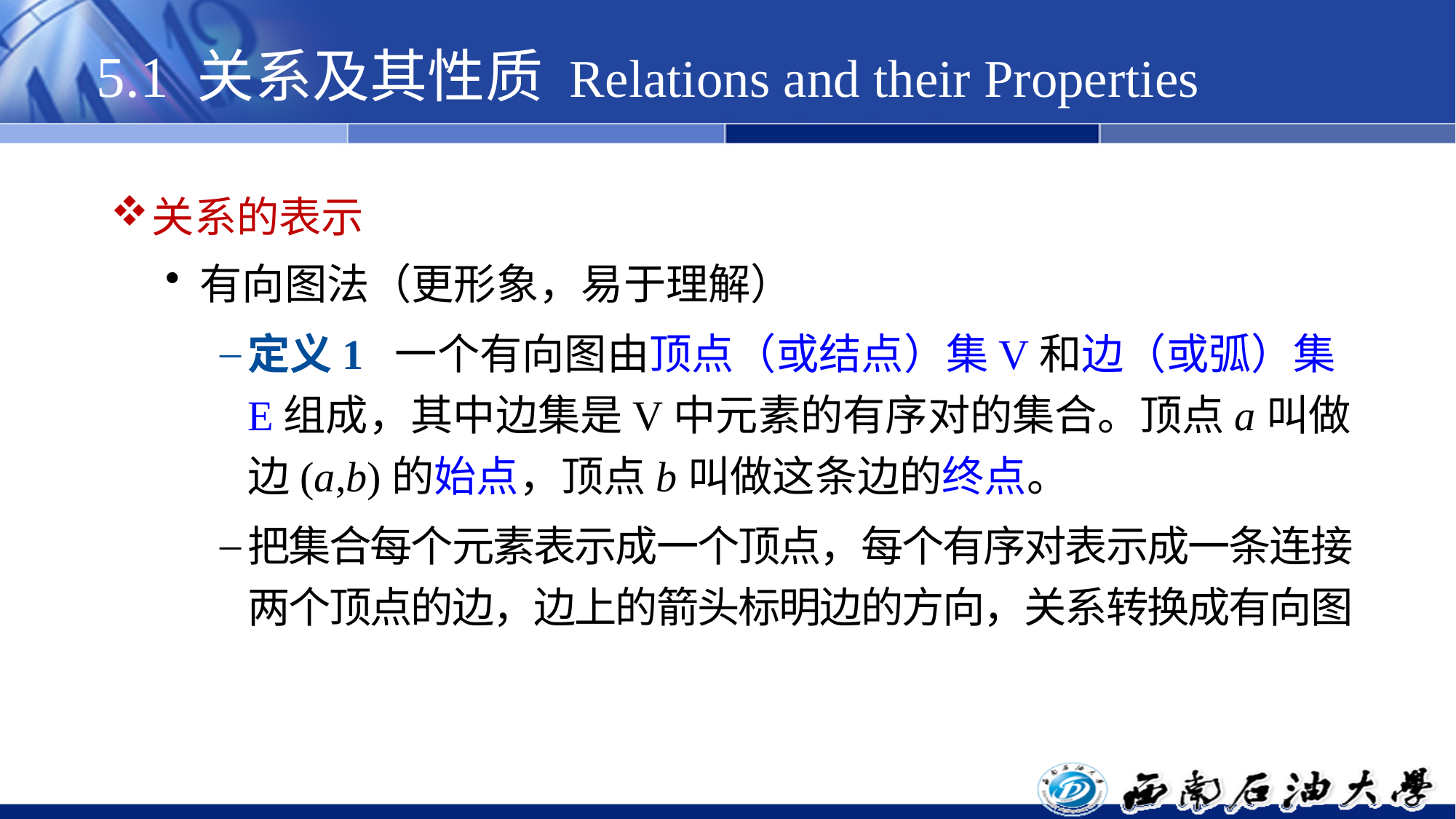

# 5.1 关系及其性质 Relations and their Properties
关系的表示
有向图法（更形象，易于理解）
定义1  一个有向图由顶点（或结点）集V和边（或弧）集E组成，其中边集是V中元素的有序对的集合。顶点a叫做边(a,b)的始点，顶点b叫做这条边的终点。
把集合每个元素表示成一个顶点，每个有序对表示成一条连接两个顶点的边，边上的箭头标明边的方向，关系转换成有向图